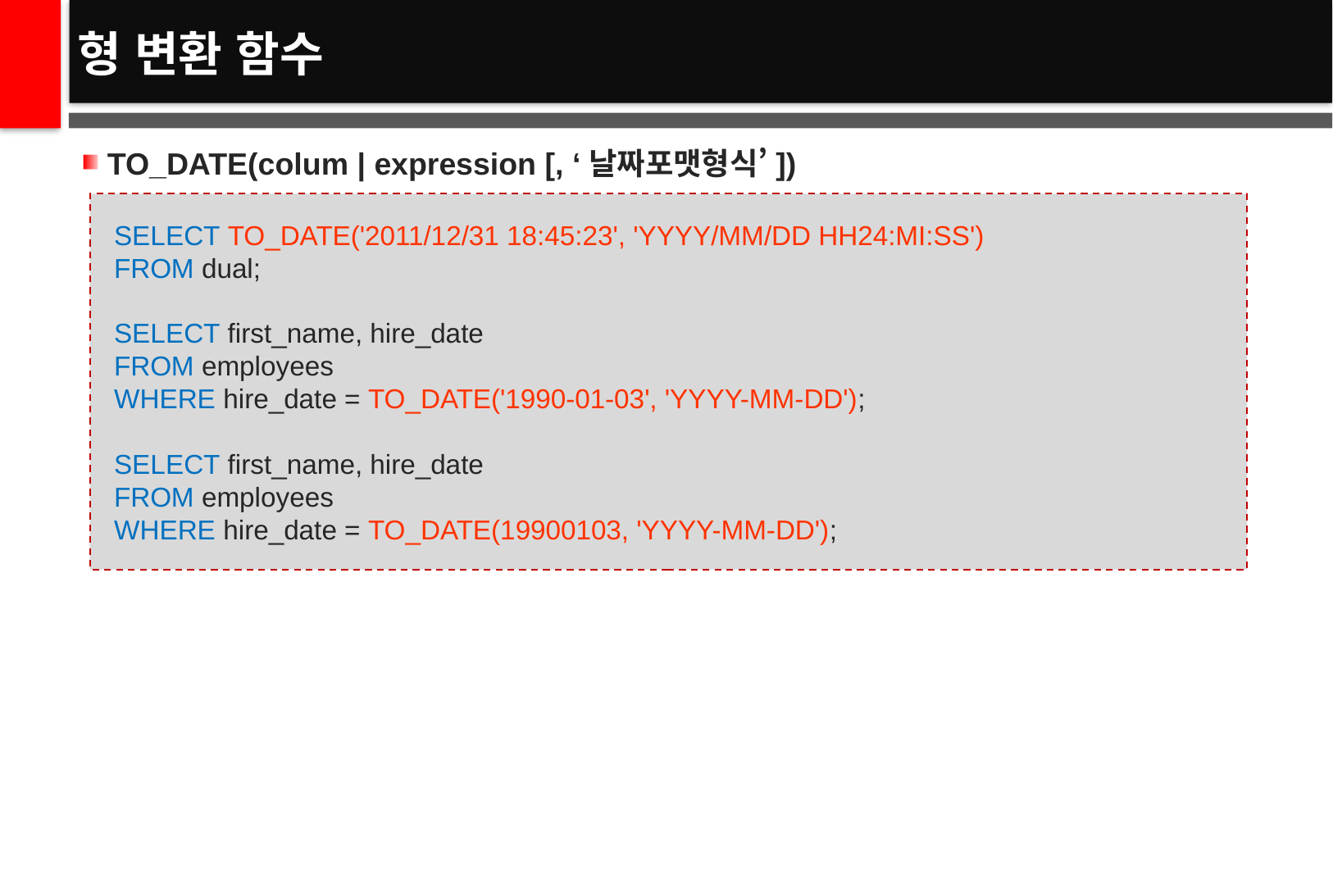

# 형 변환 함수
TO_DATE(colum | expression [, ‘날짜포맷형식’])
SELECT TO_DATE('2011/12/31 18:45:23', 'YYYY/MM/DD HH24:MI:SS')
FROM dual;

SELECT first_name, hire_date
FROM employees
WHERE hire_date = TO_DATE('1990-01-03', 'YYYY-MM-DD');

SELECT first_name, hire_date
FROM employees
WHERE hire_date = TO_DATE(19900103, 'YYYY-MM-DD');